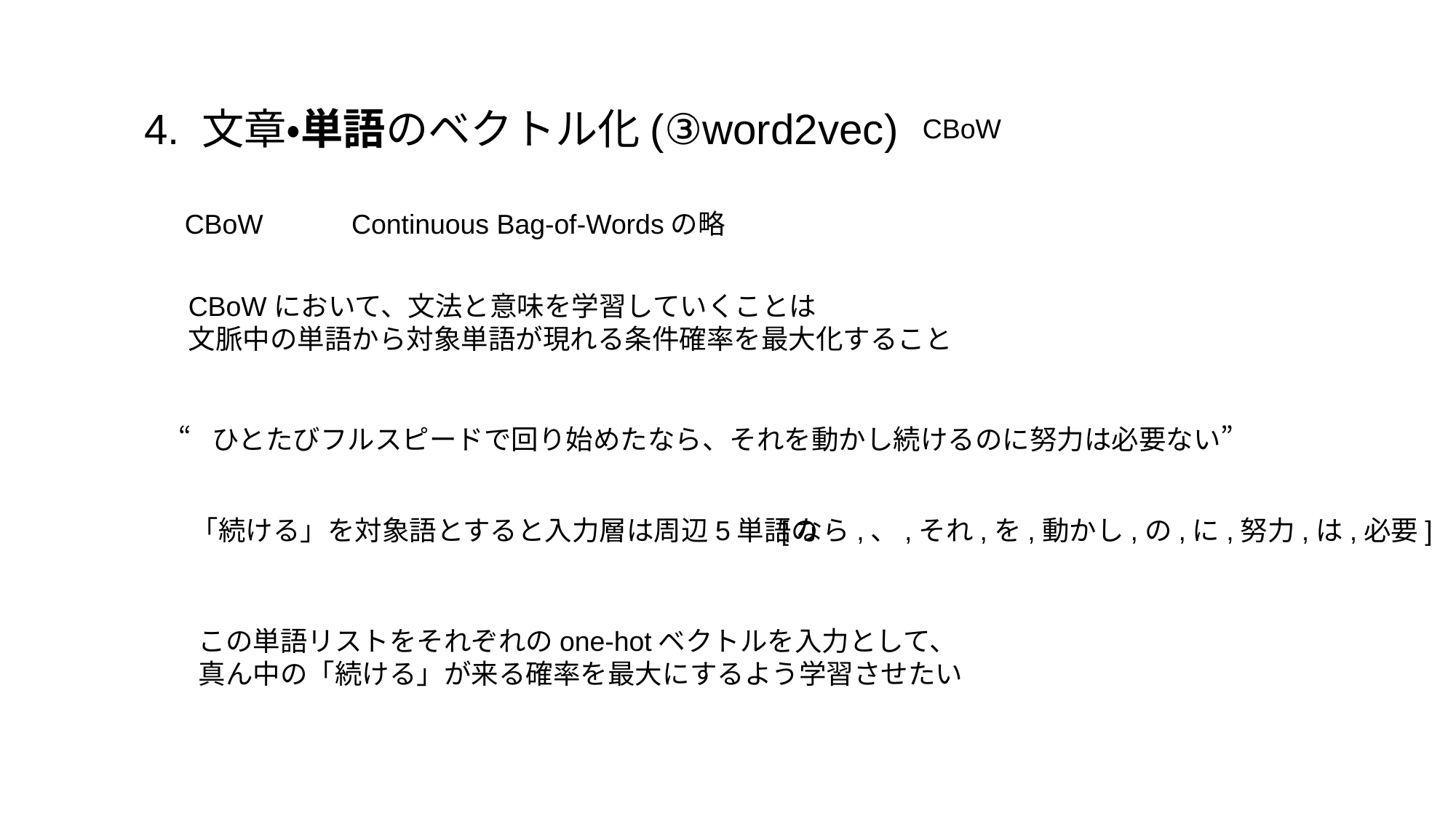

4. 文章・単語のベクトル化(③word2vec)
CBoW
CBoW
Continuous Bag-of-Wordsの略
CBoWにおいて、文法と意味を学習していくことは
文脈中の単語から対象単語が現れる条件確率を最大化すること
“ひとたびフルスピードで回り始めたなら、それを動かし続けるのに努力は必要ない”
「続ける」を対象語とすると入力層は周辺5単語の
[なら,、,それ,を,動かし,の,に,努力,は,必要]
この単語リストをそれぞれのone-hotベクトルを入力として、
真ん中の「続ける」が来る確率を最大にするよう学習させたい